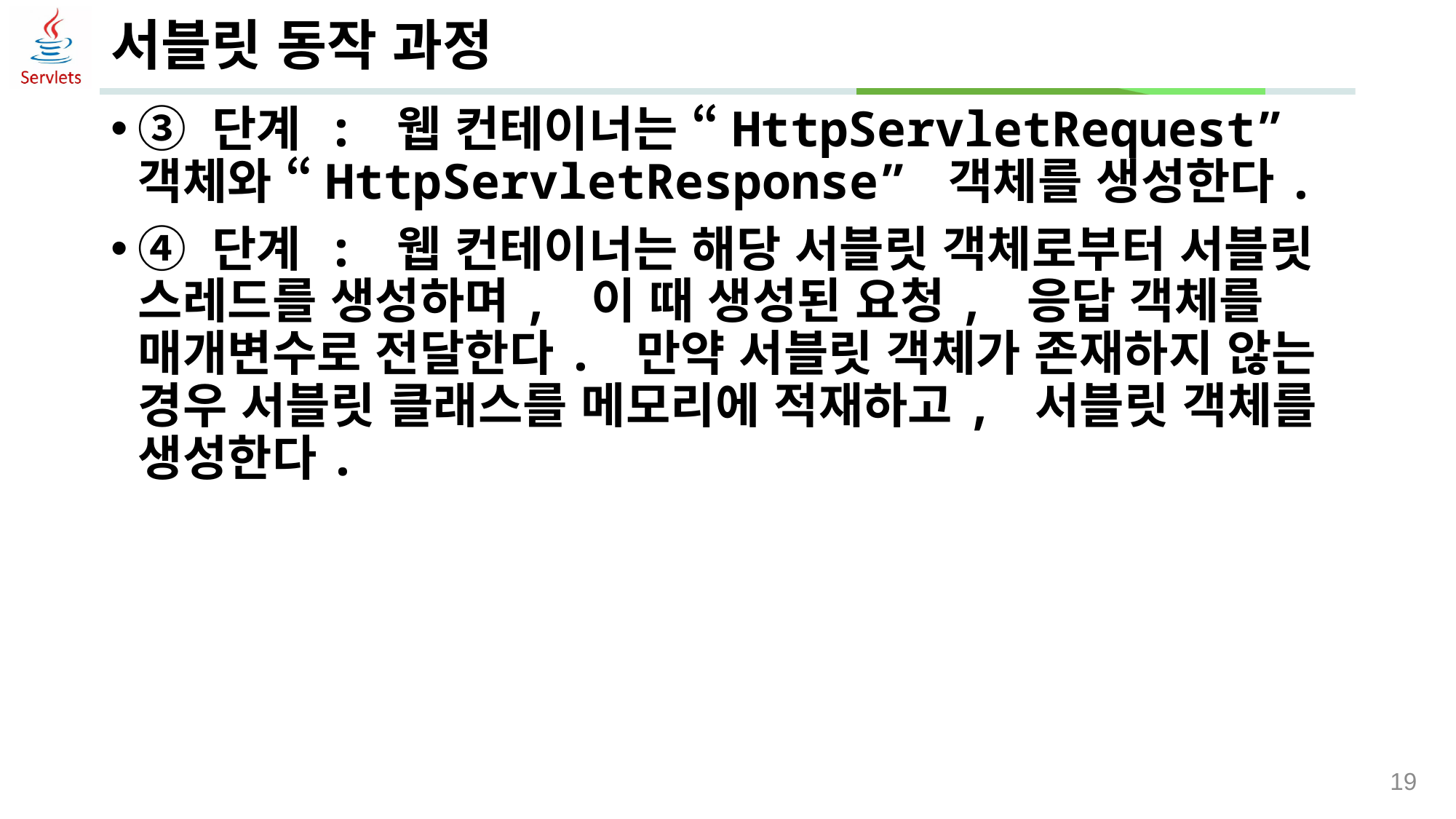

# 서블릿 동작 과정
③ 단계 : 웹 컨테이너는 “HttpServletRequest”객체와 “HttpServletResponse” 객체를 생성한다.
④ 단계 : 웹 컨테이너는 해당 서블릿 객체로부터 서블릿 스레드를 생성하며, 이 때 생성된 요청, 응답 객체를 매개변수로 전달한다. 만약 서블릿 객체가 존재하지 않는 경우 서블릿 클래스를 메모리에 적재하고, 서블릿 객체를 생성한다.

19